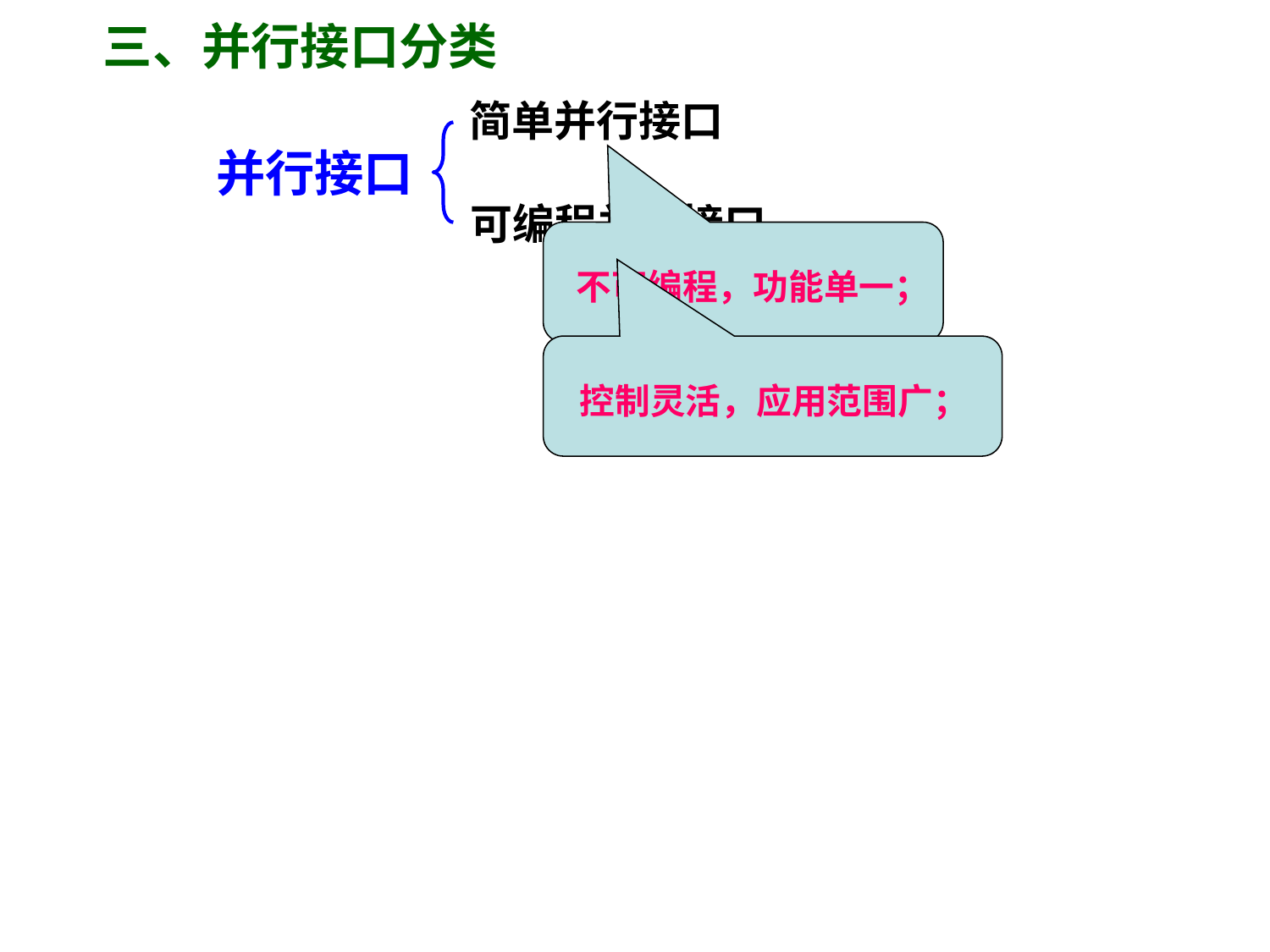

三、并行接口分类
简单并行接口

并行接口
可编程并行接口

不可编程，功能单一；

控制灵活，应用范围广；